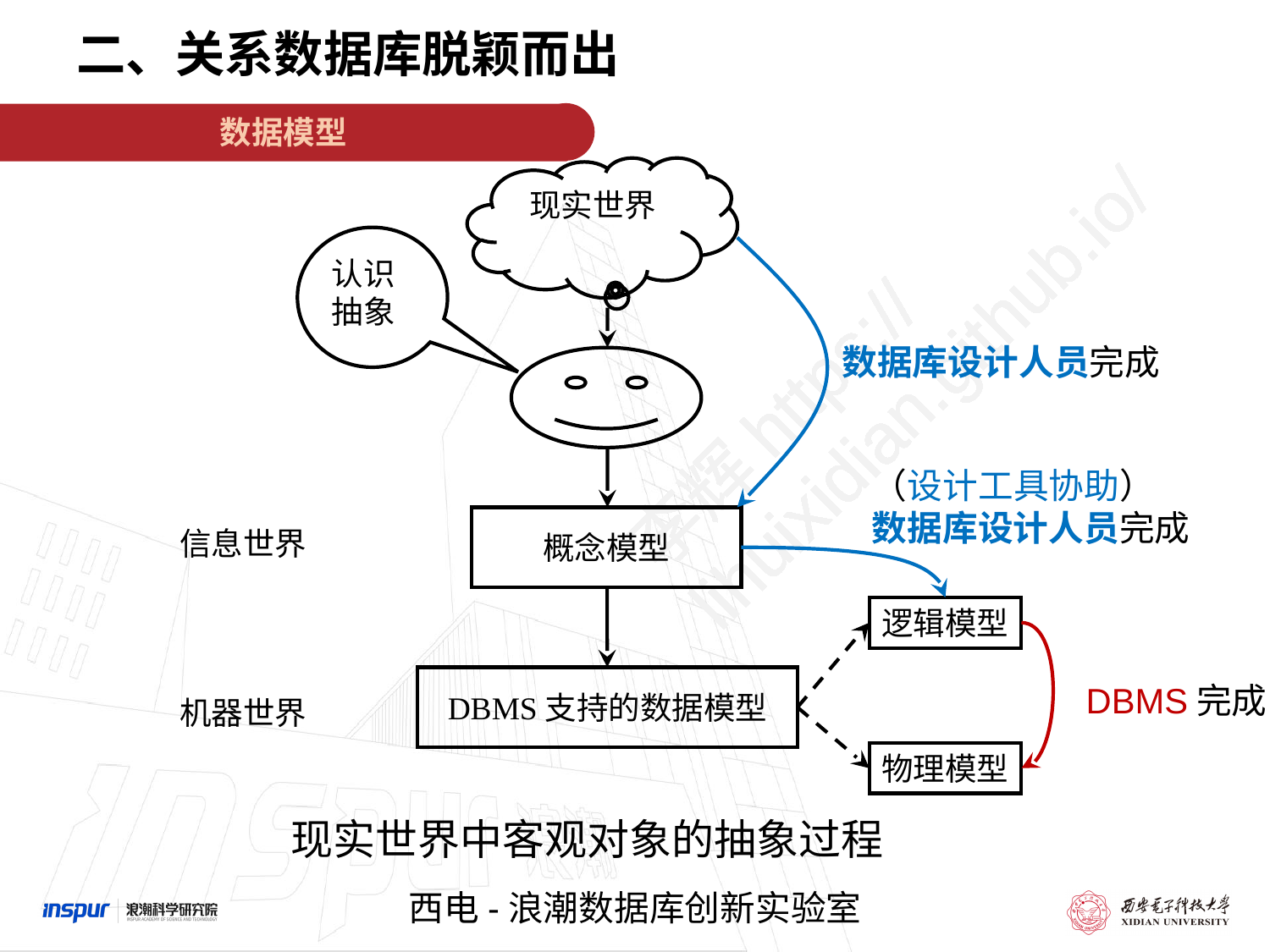

二、关系数据库脱颖而出

数据模型
现实世界
认识
抽象

数据库设计人员完成

（设计工具协助）
数据库设计人员完成
概念模型
信息世界

逻辑模型
DBMS支持的数据模型
DBMS完成
机器世界
物理模型
现实世界中客观对象的抽象过程